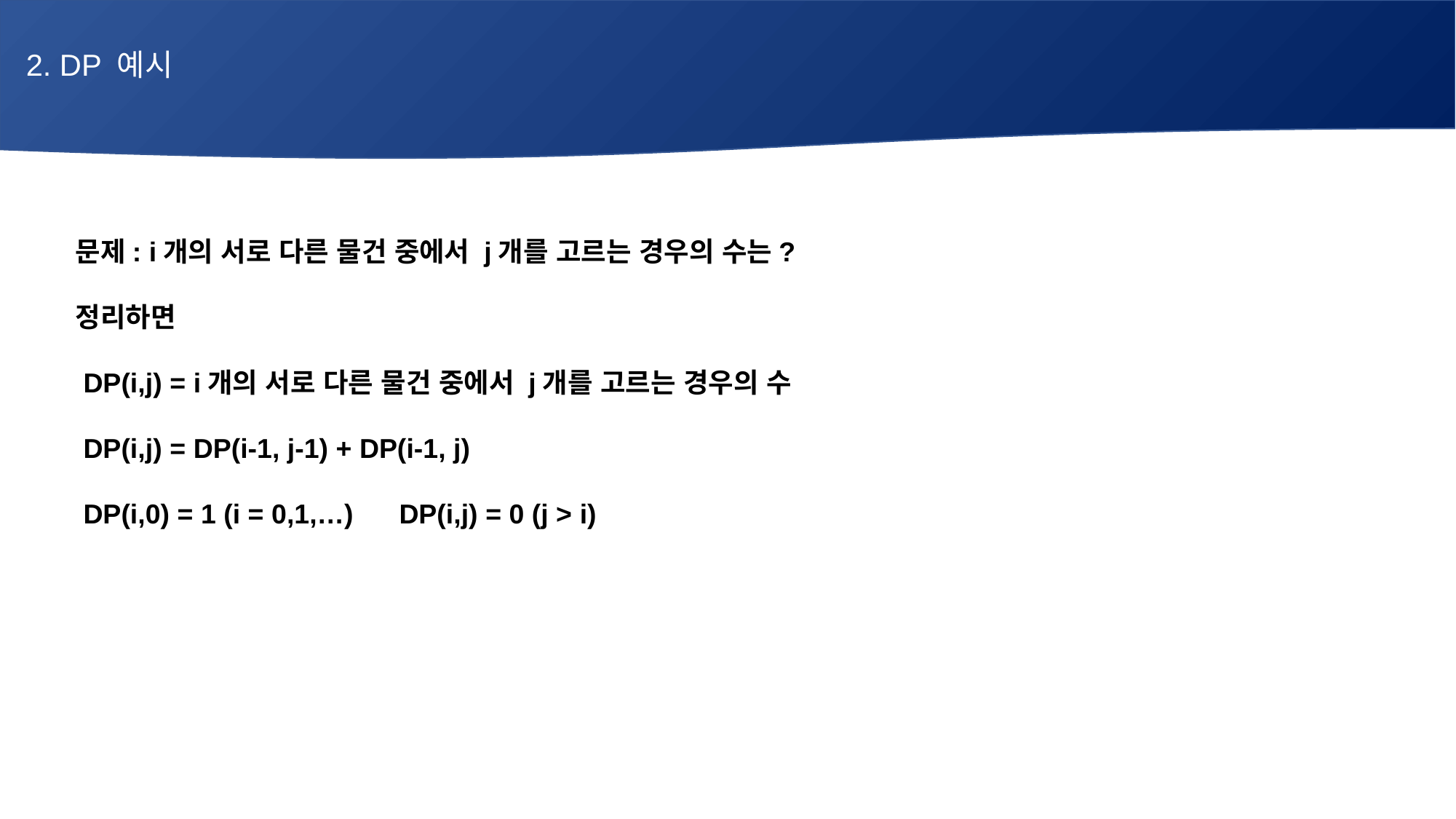

2. DP 예시
# 매주 1 과제 LV2
문제: i개의 서로 다른 물건 중에서 j개를 고르는 경우의 수는?

정리하면

 DP(i,j) = i개의 서로 다른 물건 중에서 j개를 고르는 경우의 수

 DP(i,j) = DP(i-1, j-1) + DP(i-1, j)

 DP(i,0) = 1 (i = 0,1,…)      DP(i,j) = 0 (j > i)